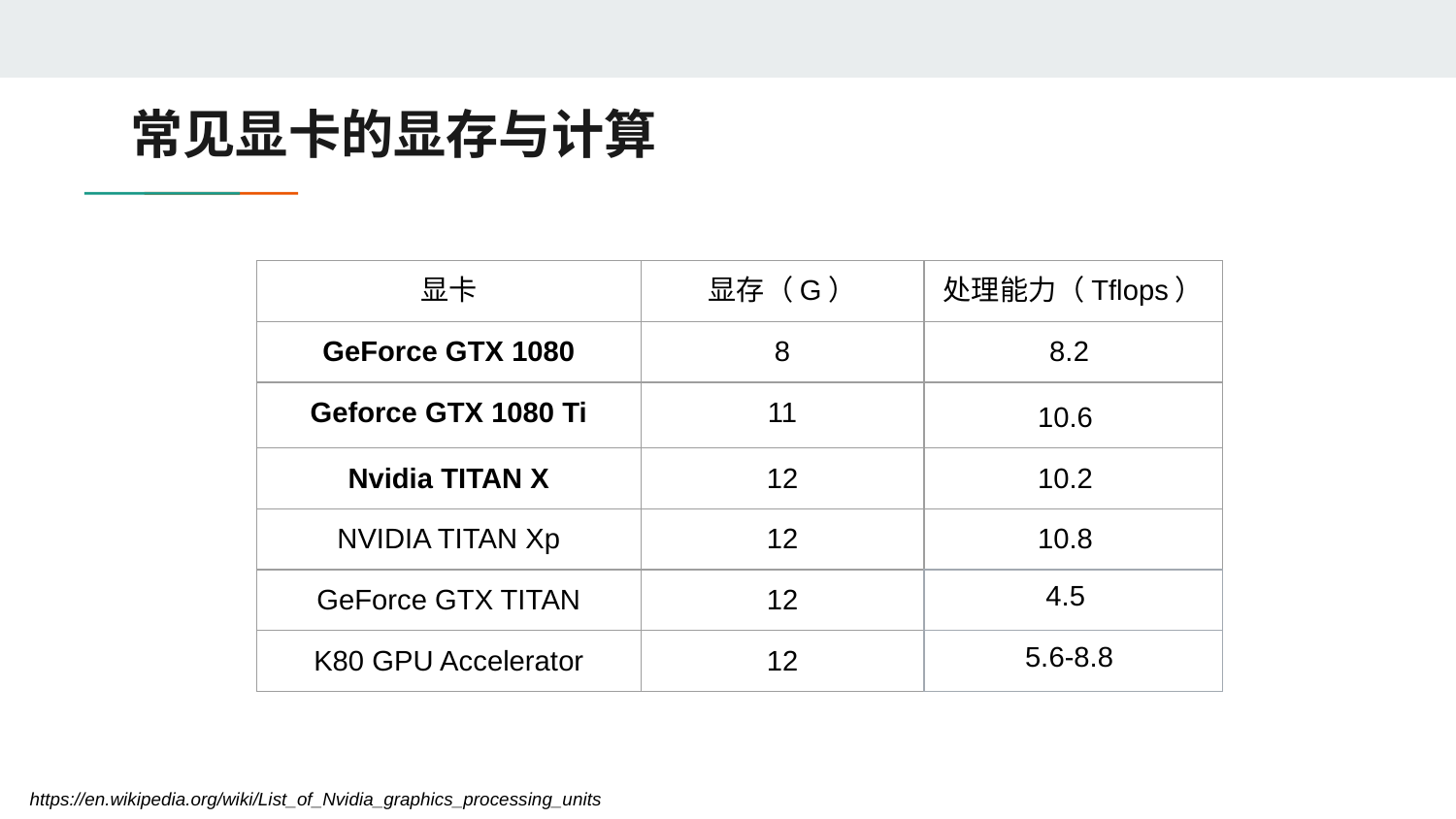

# 常见显卡的显存与计算
| 显卡 | 显存（G） | 处理能力（Tflops） |
| --- | --- | --- |
| GeForce GTX 1080 | 8 | 8.2 |
| Geforce GTX 1080 Ti | 11 | 10.6 |
| Nvidia TITAN X | 12 | 10.2 |
| NVIDIA TITAN Xp | 12 | 10.8 |
| GeForce GTX TITAN | 12 | 4.5 |
| K80 GPU Accelerator | 12 | 5.6-8.8 |
https://en.wikipedia.org/wiki/List_of_Nvidia_graphics_processing_units